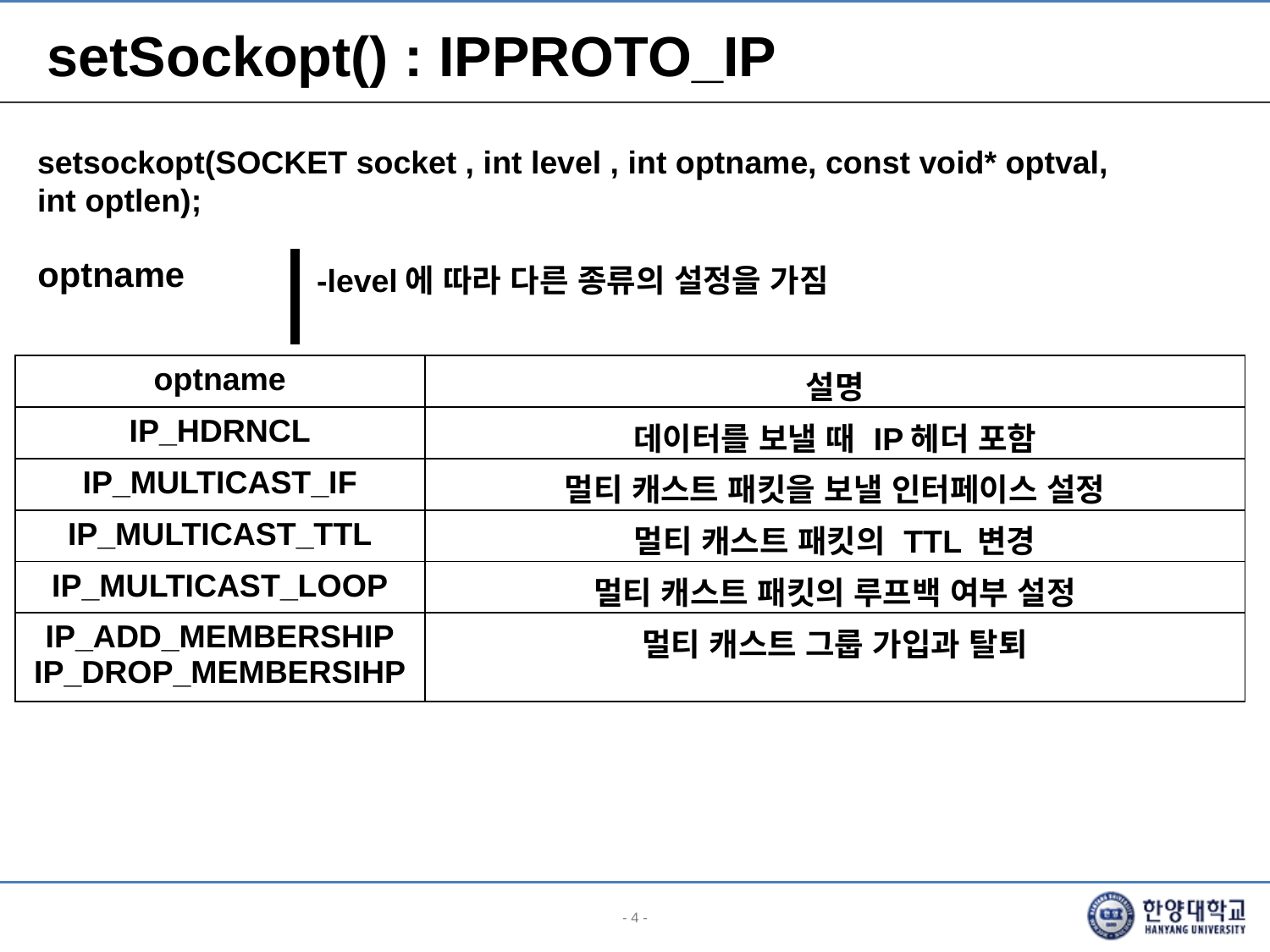

# setSockopt() : IPPROTO_IP
setsockopt(SOCKET socket , int level , int optname, const void* optval,
int optlen);
| optname | -level에 따라 다른 종류의 설정을 가짐 |
| --- | --- |
| optname | 설명 |
| --- | --- |
| IP\_HDRNCL | 데이터를 보낼 때 IP헤더 포함 |
| IP\_MULTICAST\_IF | 멀티 캐스트 패킷을 보낼 인터페이스 설정 |
| IP\_MULTICAST\_TTL | 멀티 캐스트 패킷의 TTL 변경 |
| IP\_MULTICAST\_LOOP | 멀티 캐스트 패킷의 루프백 여부 설정 |
| IP\_ADD\_MEMBERSHIP IP\_DROP\_MEMBERSIHP | 멀티 캐스트 그룹 가입과 탈퇴 |